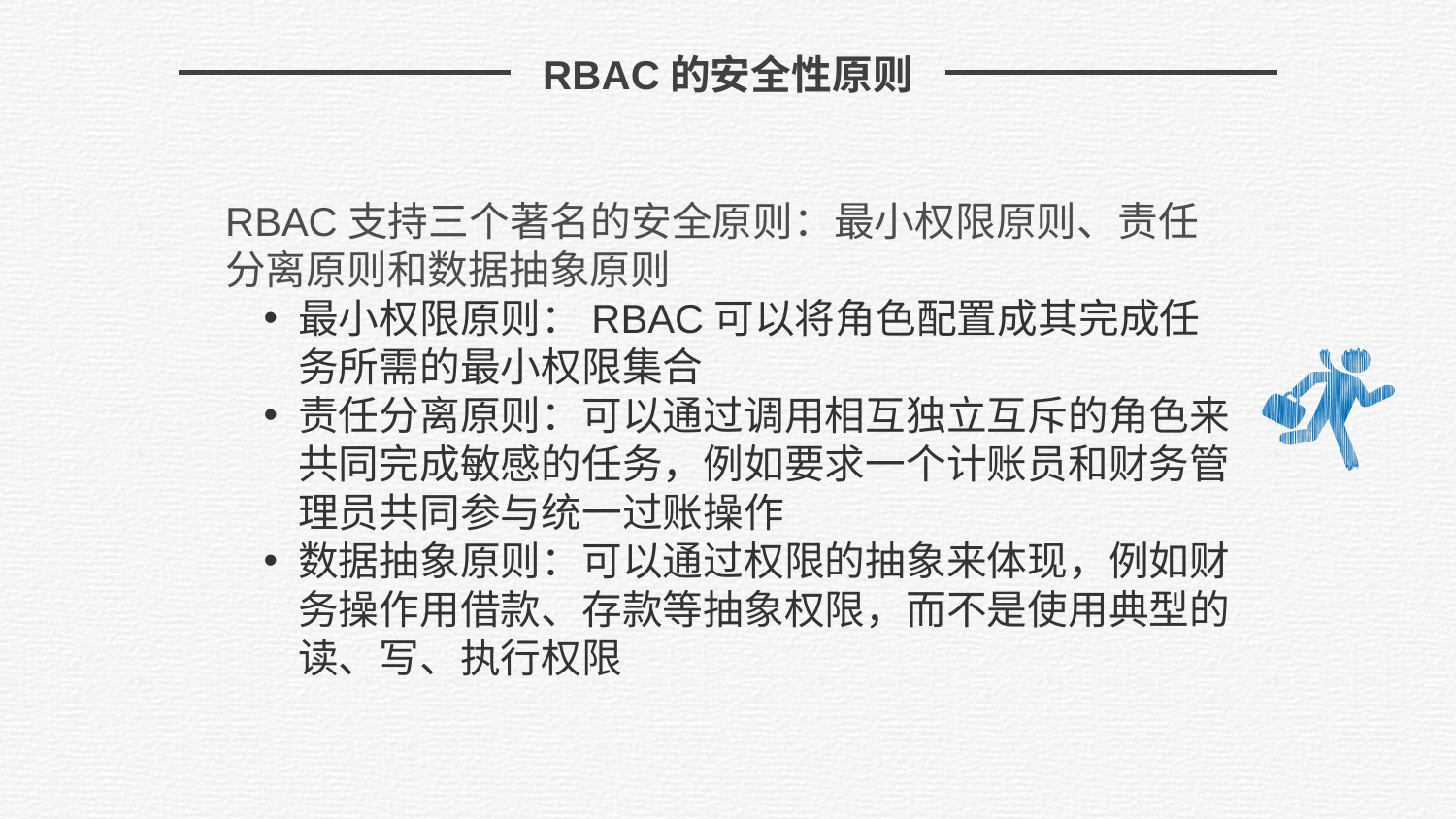

RBAC的安全性原则
RBAC支持三个著名的安全原则：最小权限原则、责任分离原则和数据抽象原则
最小权限原则：RBAC可以将角色配置成其完成任务所需的最小权限集合
责任分离原则：可以通过调用相互独立互斥的角色来共同完成敏感的任务，例如要求一个计账员和财务管理员共同参与统一过账操作
数据抽象原则：可以通过权限的抽象来体现，例如财务操作用借款、存款等抽象权限，而不是使用典型的读、写、执行权限